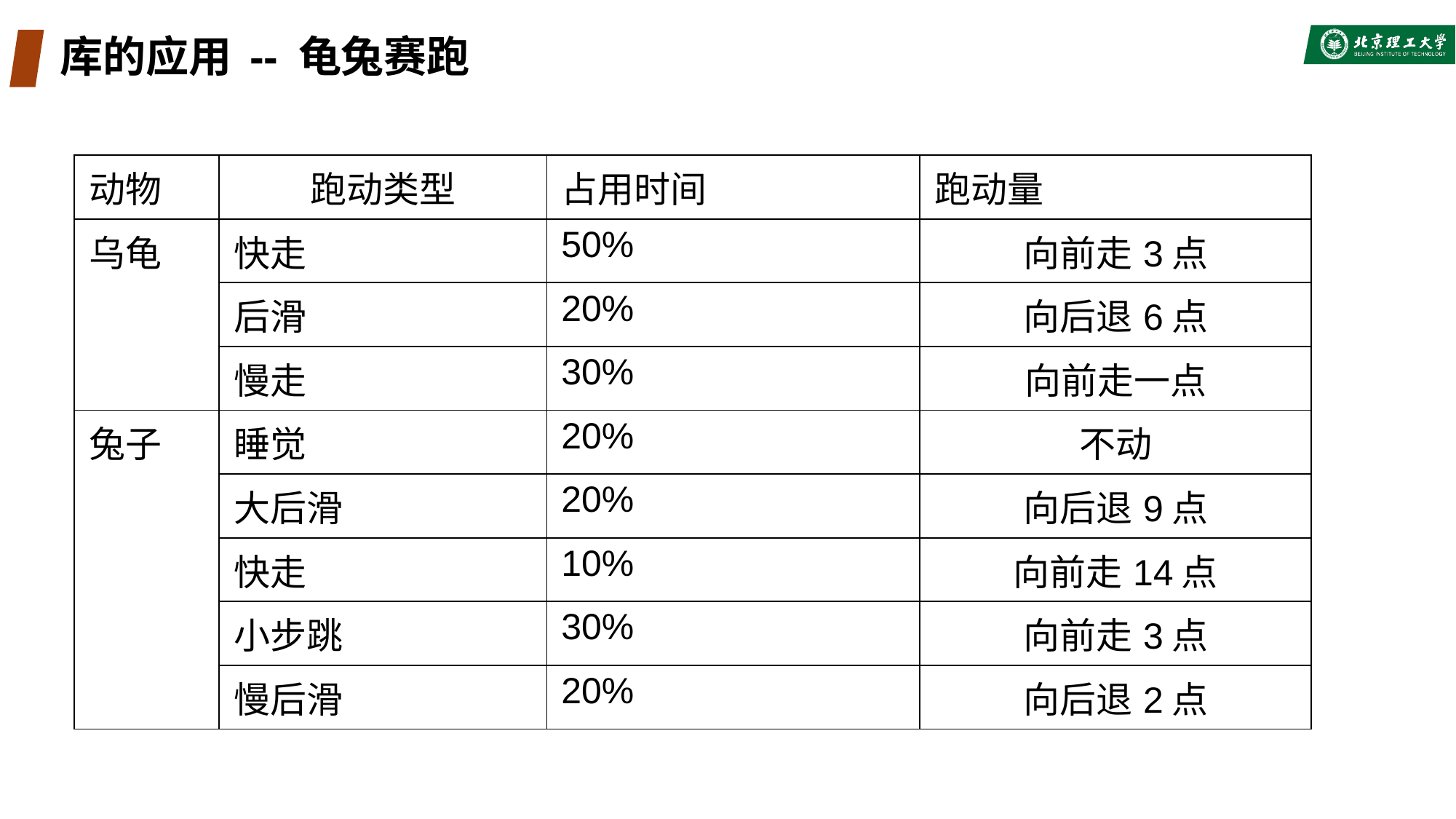

# 库的应用 -- 龟兔赛跑
| 动物 | 跑动类型 | 占用时间 | 跑动量 |
| --- | --- | --- | --- |
| 乌龟 | 快走 | 50% | 向前走3点 |
|  | 后滑 | 20% | 向后退6点 |
|  | 慢走 | 30% | 向前走一点 |
| 兔子 | 睡觉 | 20% | 不动 |
|  | 大后滑 | 20% | 向后退9点 |
|  | 快走 | 10% | 向前走14点 |
|  | 小步跳 | 30% | 向前走3点 |
|  | 慢后滑 | 20% | 向后退2点 |